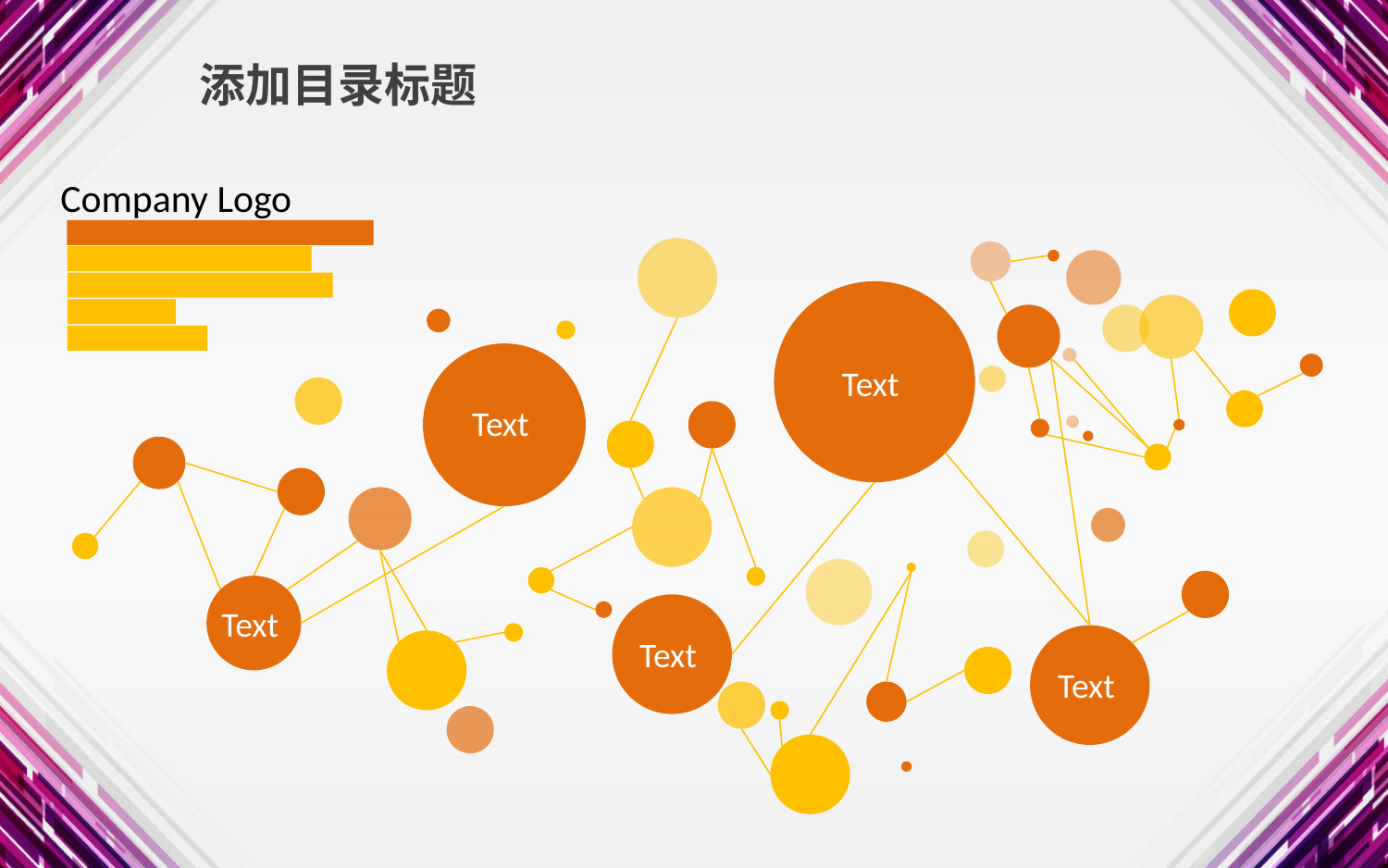

添加目录标题
Company Logo

Text

Text

Text

Text

Text